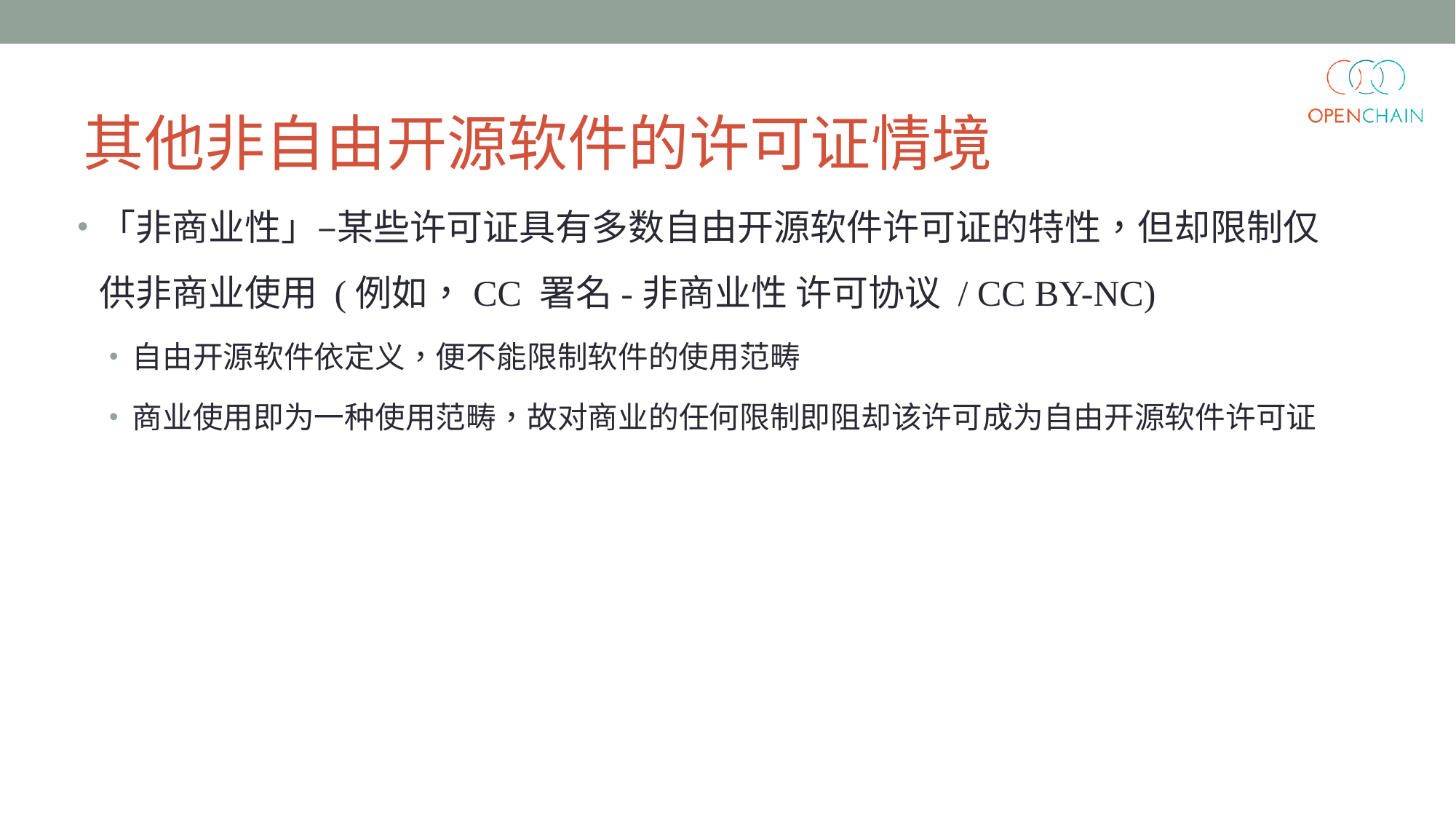

# 其他非自由开源软件的许可证情境
「非商业性」–某些许可证具有多数自由开源软件许可证的特性，但却限制仅供非商业使用 (例如，CC 署名-非商业性 许可协议 / CC BY-NC)
自由开源软件依定义，便不能限制软件的使用范畴
商业使用即为一种使用范畴，故对商业的任何限制即阻却该许可成为自由开源软件许可证